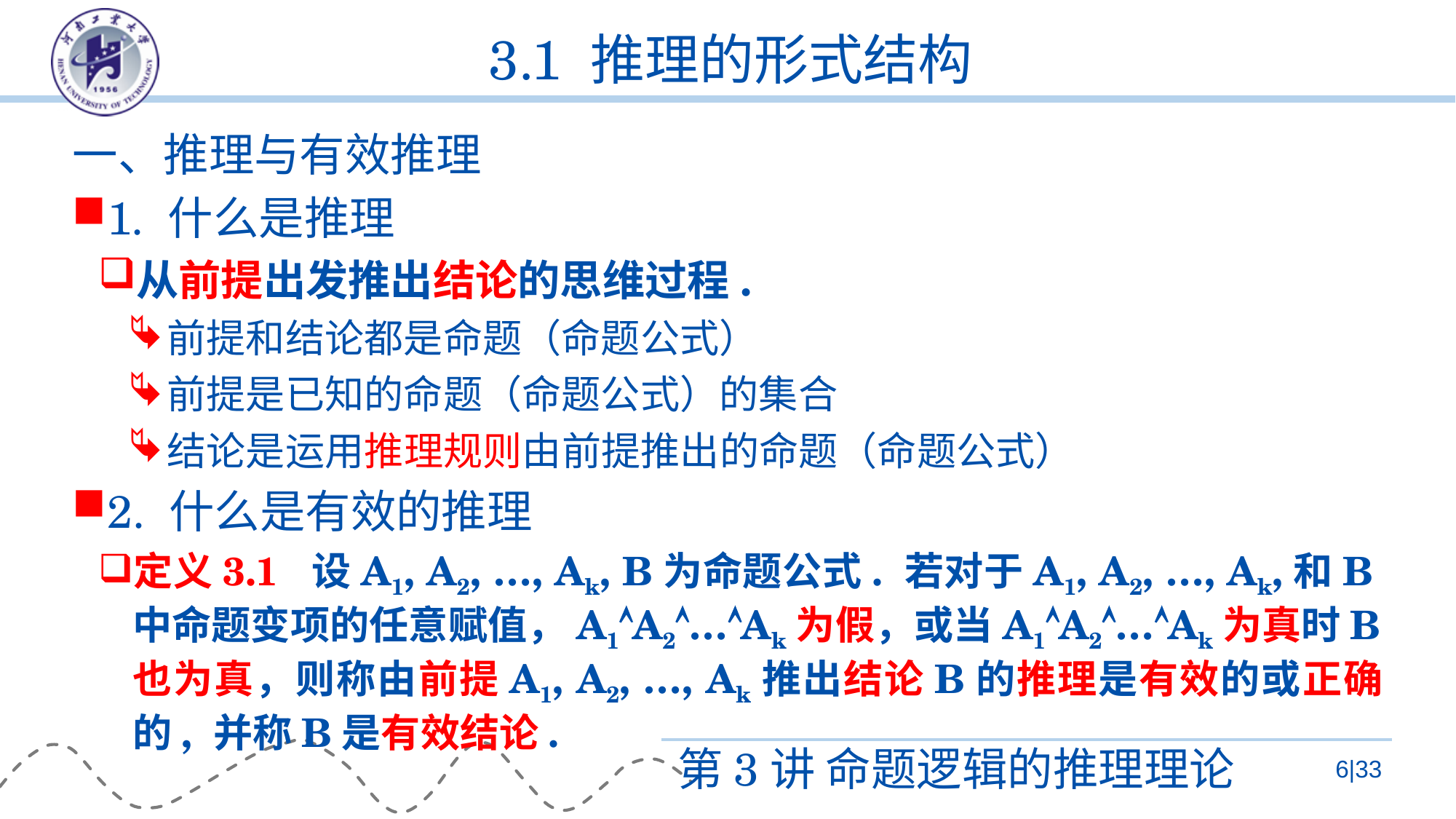

# 3.1 推理的形式结构
一、推理与有效推理
1. 什么是推理
从前提出发推出结论的思维过程.
前提和结论都是命题（命题公式）
前提是已知的命题（命题公式）的集合
结论是运用推理规则由前提推出的命题（命题公式）
2. 什么是有效的推理
定义3.1  设A1, A2, …, Ak, B为命题公式. 若对于A1, A2, …, Ak,和B中命题变项的任意赋值，A1∧A2∧…∧Ak为假，或当A1∧A2∧…∧Ak为真时B也为真，则称由前提A1, A2, …, Ak推出结论B的推理是有效的或正确的, 并称B是有效结论.
第3讲 命题逻辑的推理理论
6|33